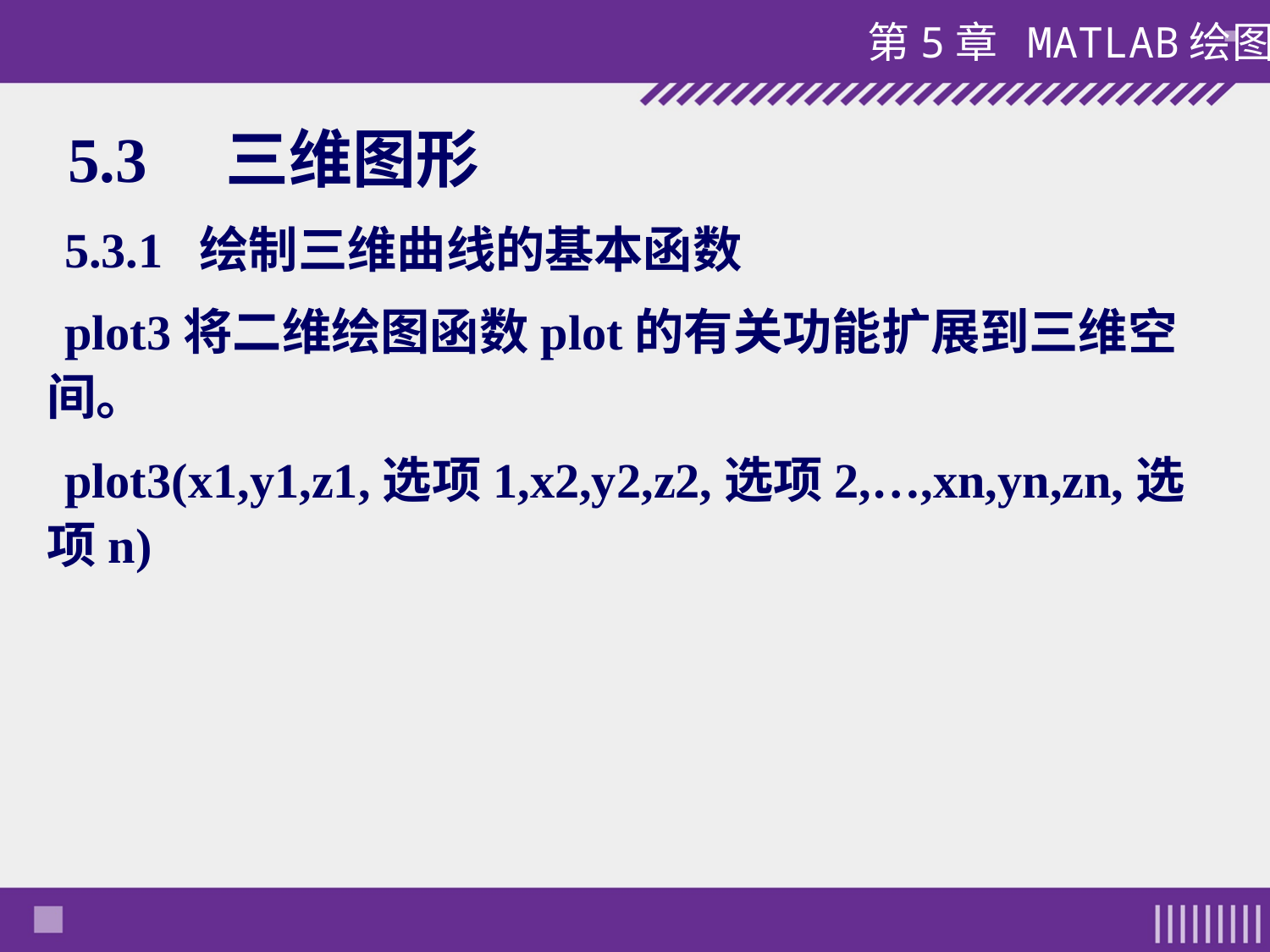

# 5.3    三维图形
    5.3.1  绘制三维曲线的基本函数
    plot3将二维绘图函数plot的有关功能扩展到三维空间。
    plot3(x1,y1,z1,选项1,x2,y2,z2,选项2,…,xn,yn,zn,选项n)